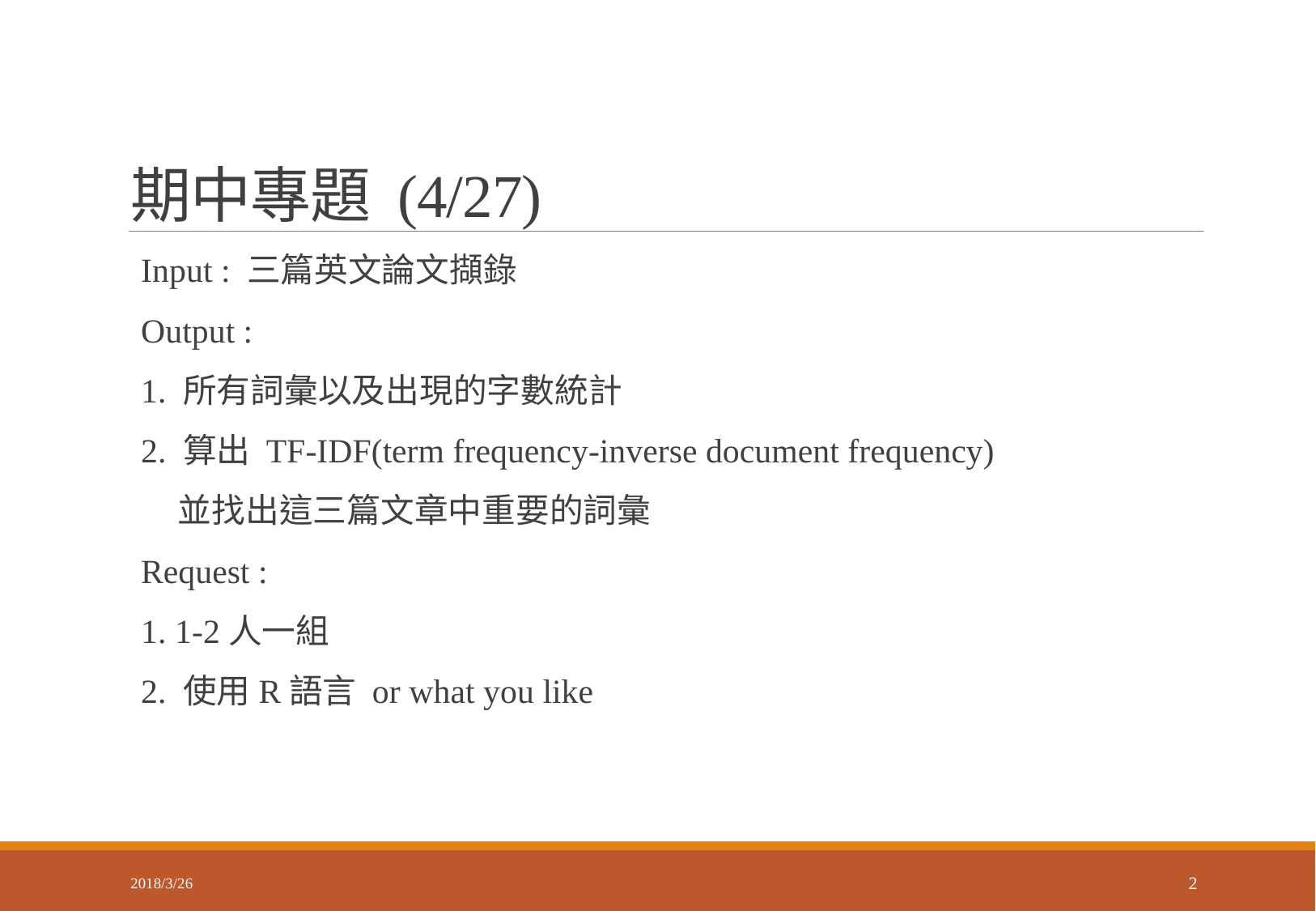

# 期中專題 (4/27)
 Input : 三篇英文論文擷錄
 Output :
 1. 所有詞彙以及出現的字數統計
 2. 算出 TF-IDF(term frequency-inverse document frequency)
     並找出這三篇文章中重要的詞彙
 Request :
 1. 1-2人一組
 2. 使用R語言 or what you like
2018/3/26
2